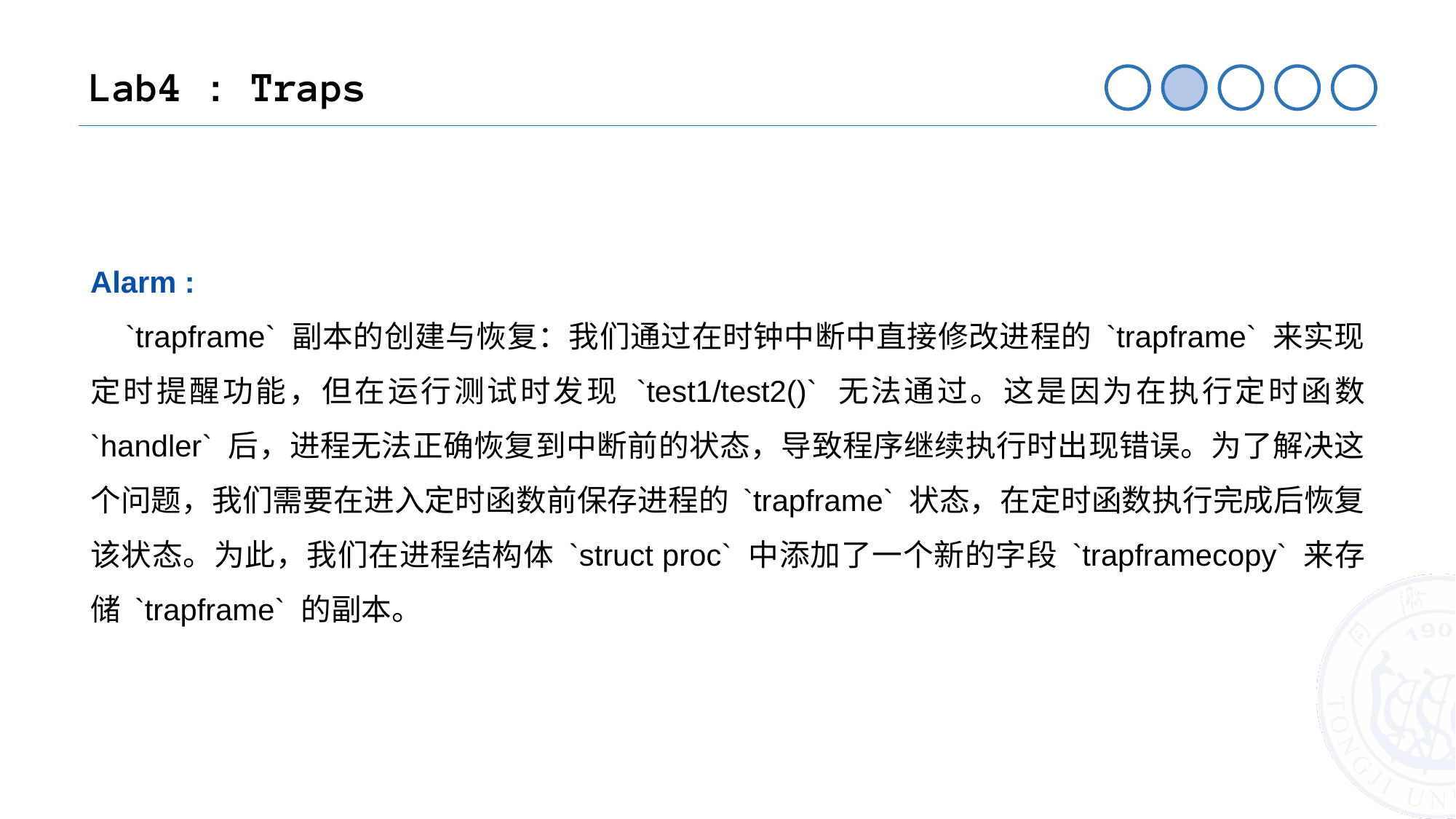

Lab4 : Traps

Alarm :
    `trapframe` 副本的创建与恢复：我们通过在时钟中断中直接修改进程的 `trapframe` 来实现定时提醒功能，但在运行测试时发现 `test1/test2()` 无法通过。这是因为在执行定时函数 `handler` 后，进程无法正确恢复到中断前的状态，导致程序继续执行时出现错误。为了解决这个问题，我们需要在进入定时函数前保存进程的 `trapframe` 状态，在定时函数执行完成后恢复该状态。为此，我们在进程结构体 `struct proc` 中添加了一个新的字段 `trapframecopy` 来存储 `trapframe` 的副本。